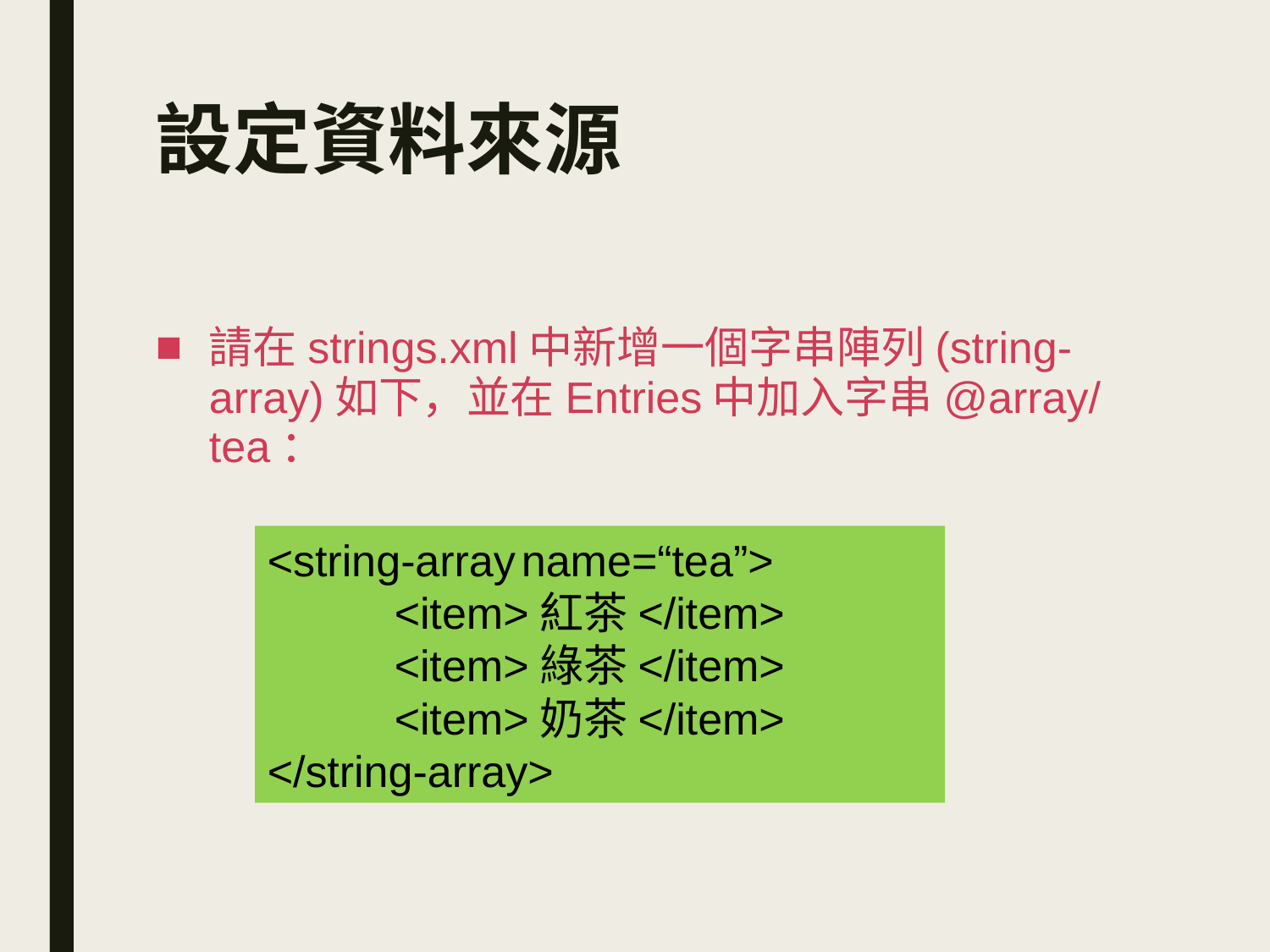

# 設定資料來源
請在strings.xml中新增一個字串陣列(string-array)如下，並在Entries中加入字串@array/tea：
<string-array	name=“tea”>
	<item>紅茶</item>
	<item>綠茶</item>
	<item>奶茶</item>
</string-array>